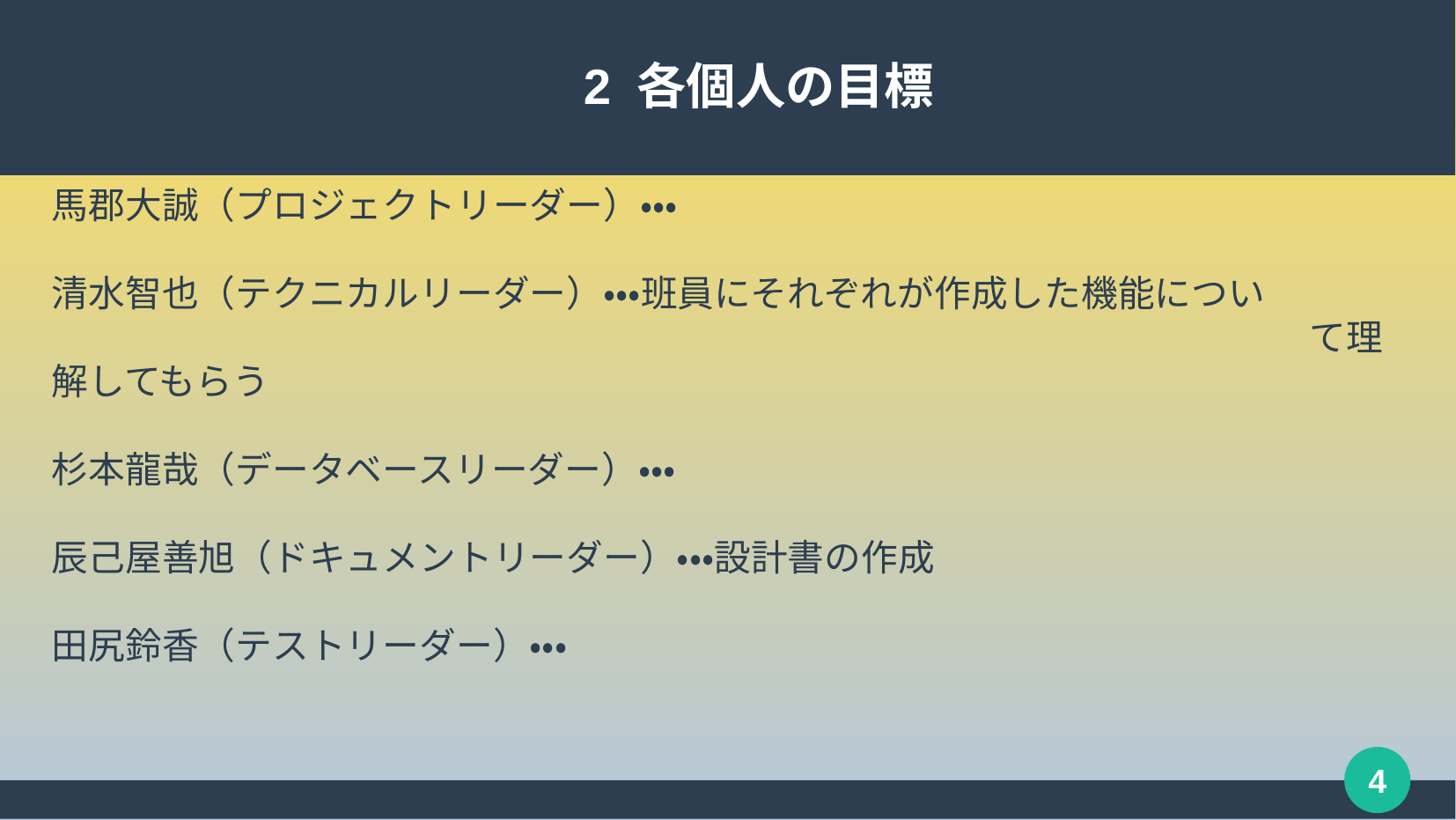

# 2 各個人の目標
馬郡大誠（プロジェクトリーダー）・・・

清水智也（テクニカルリーダー）・・・班員にそれぞれが作成した機能につい										　    て理解してもらう

杉本龍哉（データベースリーダー）・・・

辰己屋善旭（ドキュメントリーダー）・・・設計書の作成

田尻鈴香（テストリーダー）・・・